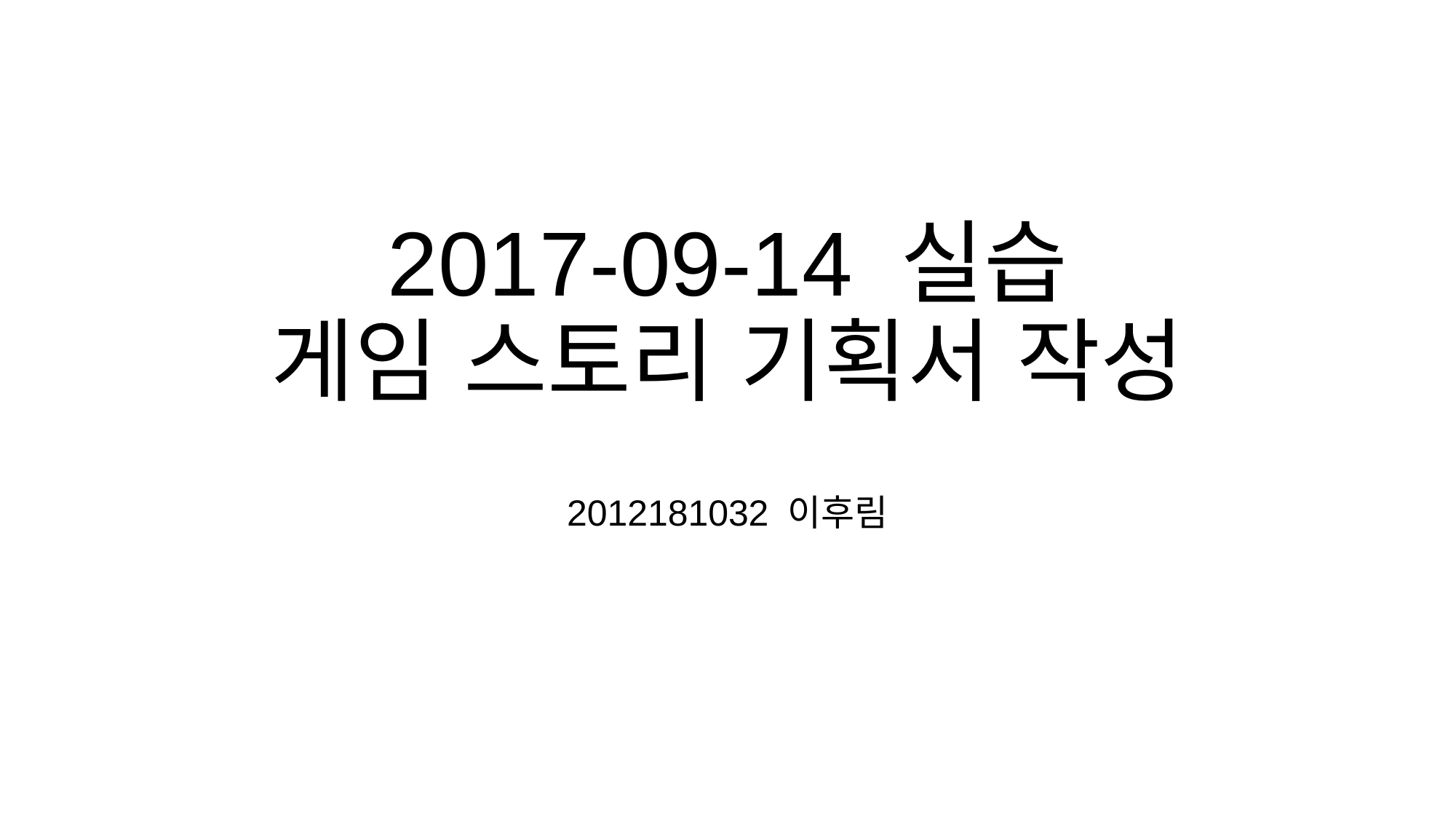

# 2017-09-14 실습 게임 스토리 기획서 작성

2012181032 이후림